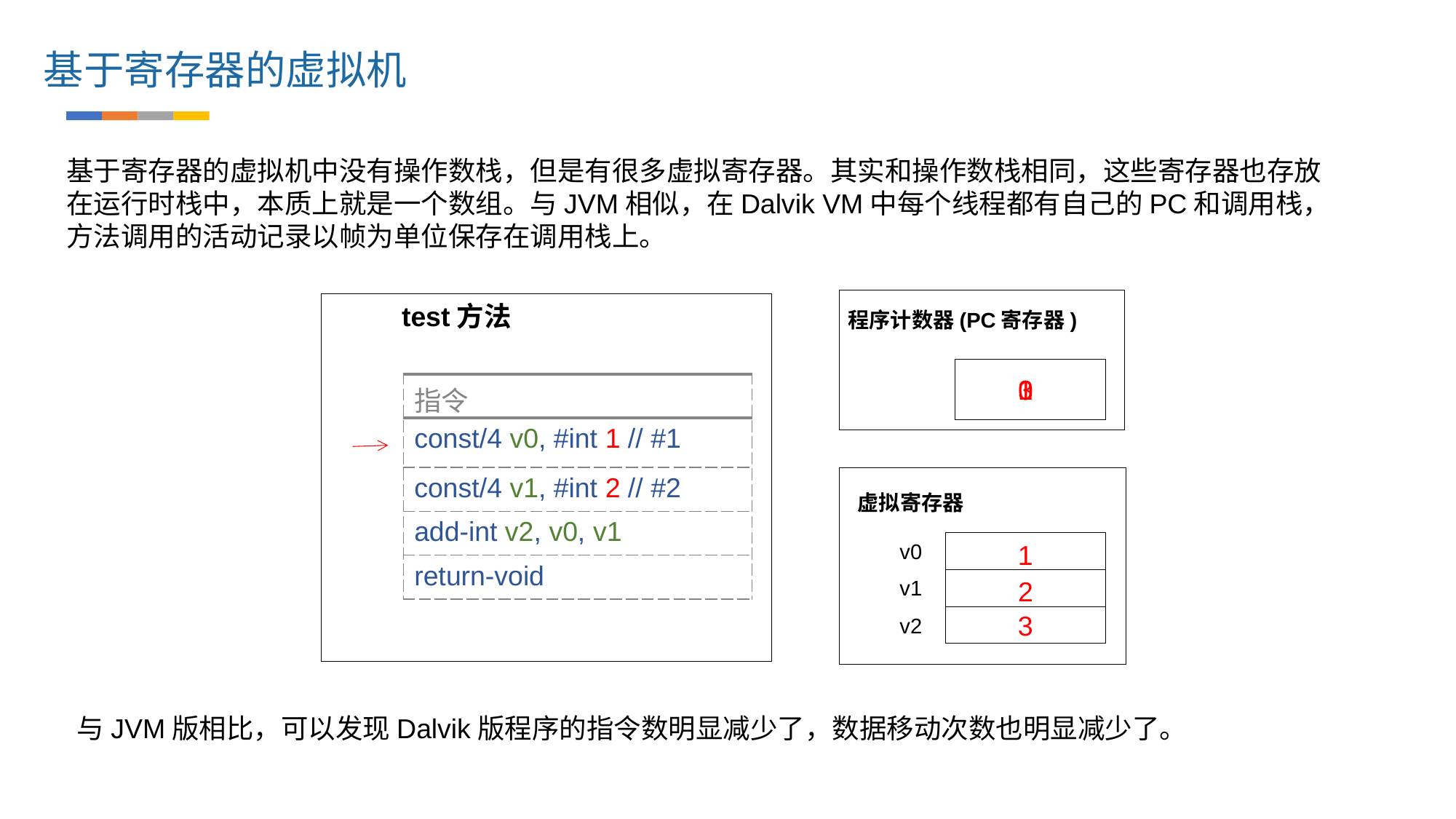

基于寄存器的虚拟机

基于寄存器的虚拟机中没有操作数栈，但是有很多虚拟寄存器。其实和操作数栈相同，这些寄存器也存放在运行时栈中，本质上就是一个数组。与JVM相似，在Dalvik VM中每个线程都有自己的PC和调用栈，方法调用的活动记录以帧为单位保存在调用栈上。

test方法
程序计数器(PC寄存器)

1
3
0
| 指令 |
| --- |
| const/4 v0, #int 1 // #1 |
| const/4 v1, #int 2 // #2 |
| add-int v2, v0, v1 |
| return-void |

虚拟寄存器
v0

1
v1
2

3

v2
与JVM版相比，可以发现Dalvik版程序的指令数明显减少了，数据移动次数也明显减少了。